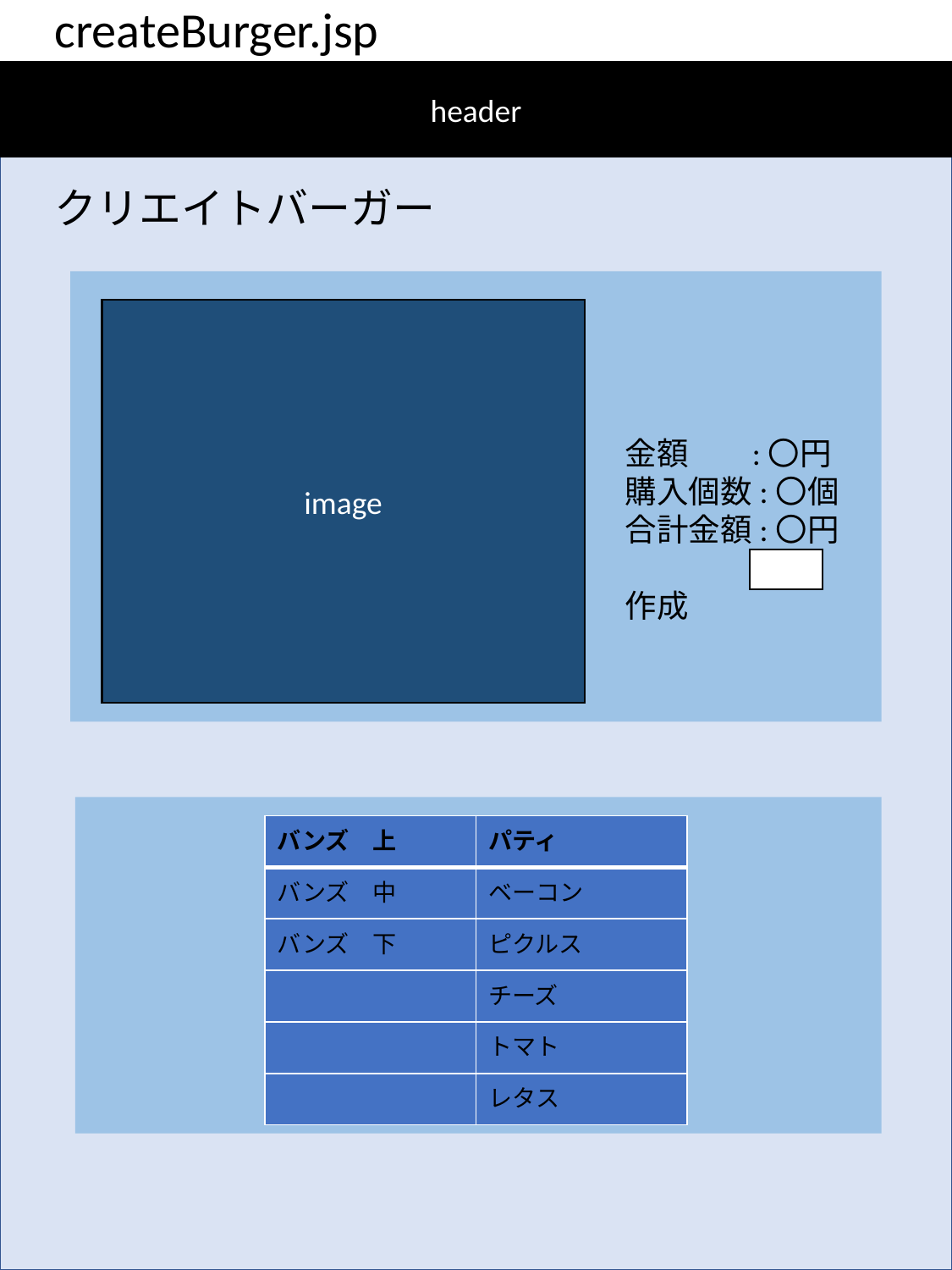

createBurger.jsp
header

クリエイトバーガー

image
金額	:〇円
購入個数:〇個
合計金額:〇円
		作成

| バンズ　上 | パティ |
| --- | --- |
| バンズ　中 | ベーコン |
| バンズ　下 | ピクルス |
|  | チーズ |
|  | トマト |
|  | レタス |